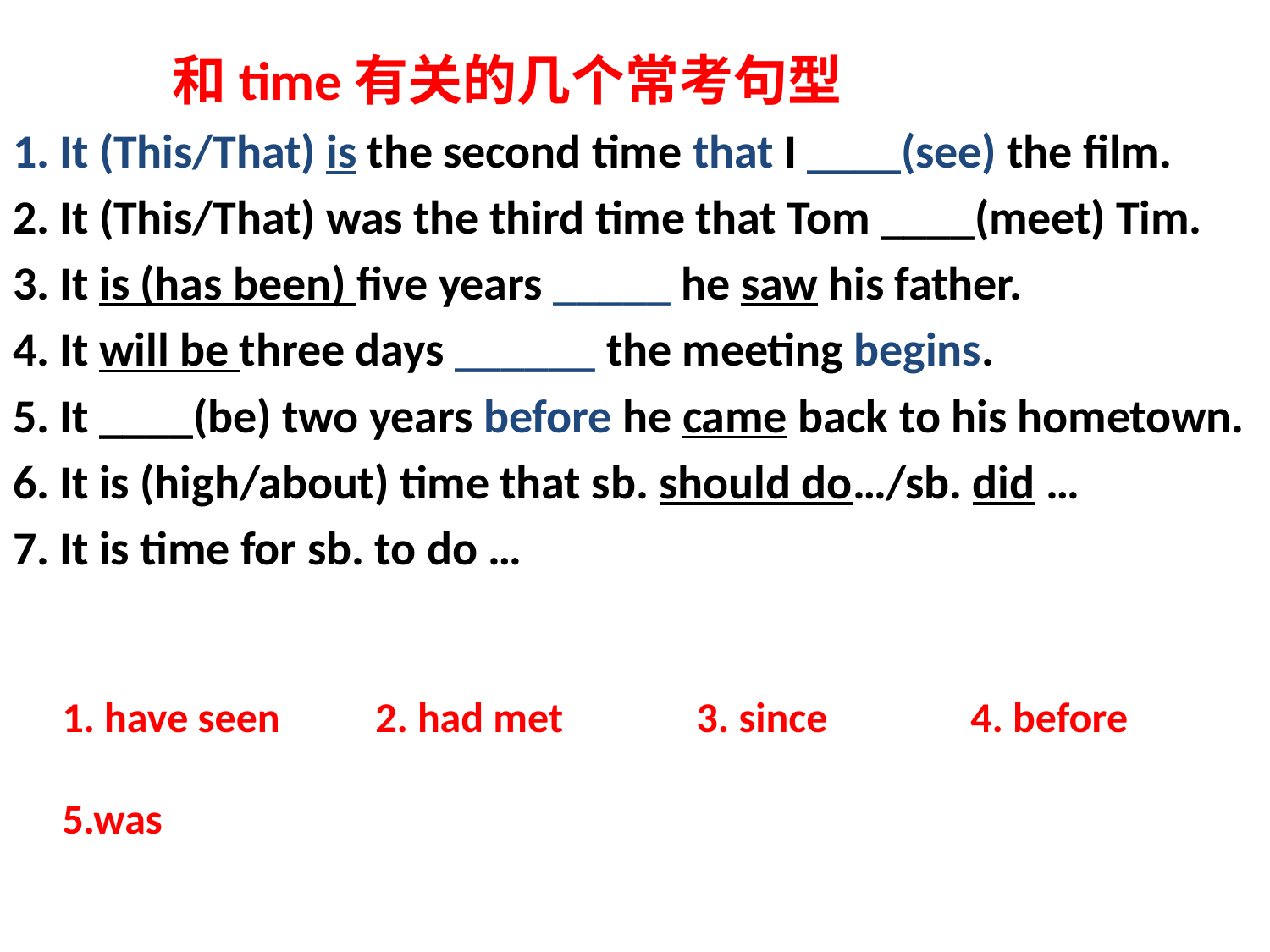

和time有关的几个常考句型
1. It (This/That) is the second time that I ____(see) the film.
2. It (This/That) was the third time that Tom ____(meet) Tim.
3. It is (has been) five years _____ he saw his father.
4. It will be three days ______ the meeting begins.
5. It ____(be) two years before he came back to his hometown.
6. It is (high/about) time that sb. should do…/sb. did …
7. It is time for sb. to do …
1. have seen          2. had met              3. since               4. before
5.was